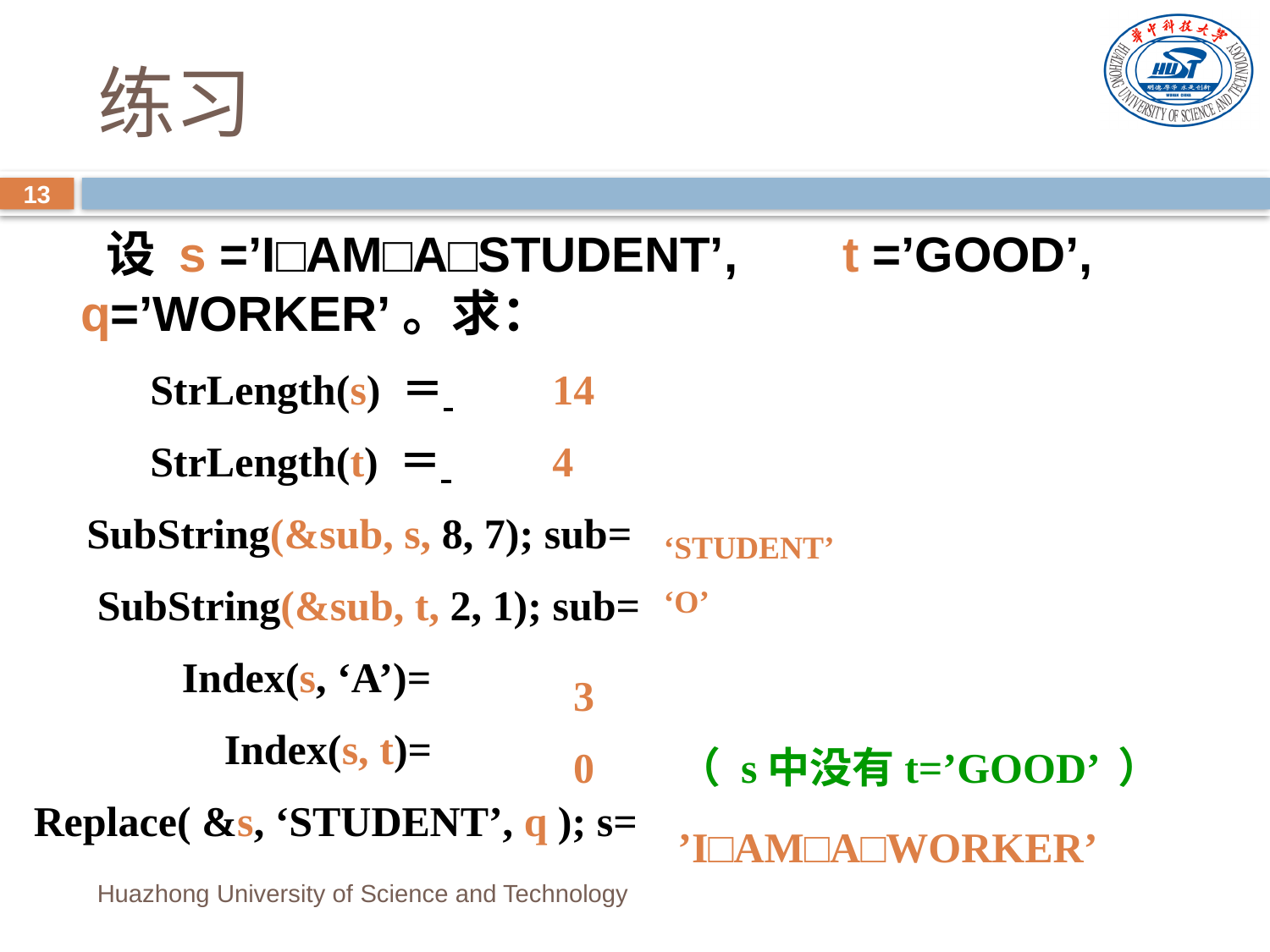

# 练习
13
     设 s =’I□AM□A□STUDENT’, 	t =’GOOD’, q=’WORKER’。求：
           StrLength(s) ＝
           StrLength(t) ＝
     SubString(&sub, s, 8, 7); sub=
      SubString(&sub, t, 2, 1); sub=
              Index(s, ‘A’)=
                  Index(s, t)=
Replace( &s, ‘STUDENT’, q ); s=
14
4
‘STUDENT’
‘O’
3
0       （ s中没有t=’GOOD’ ）
’I□AM□A□WORKER’
Huazhong University of Science and Technology